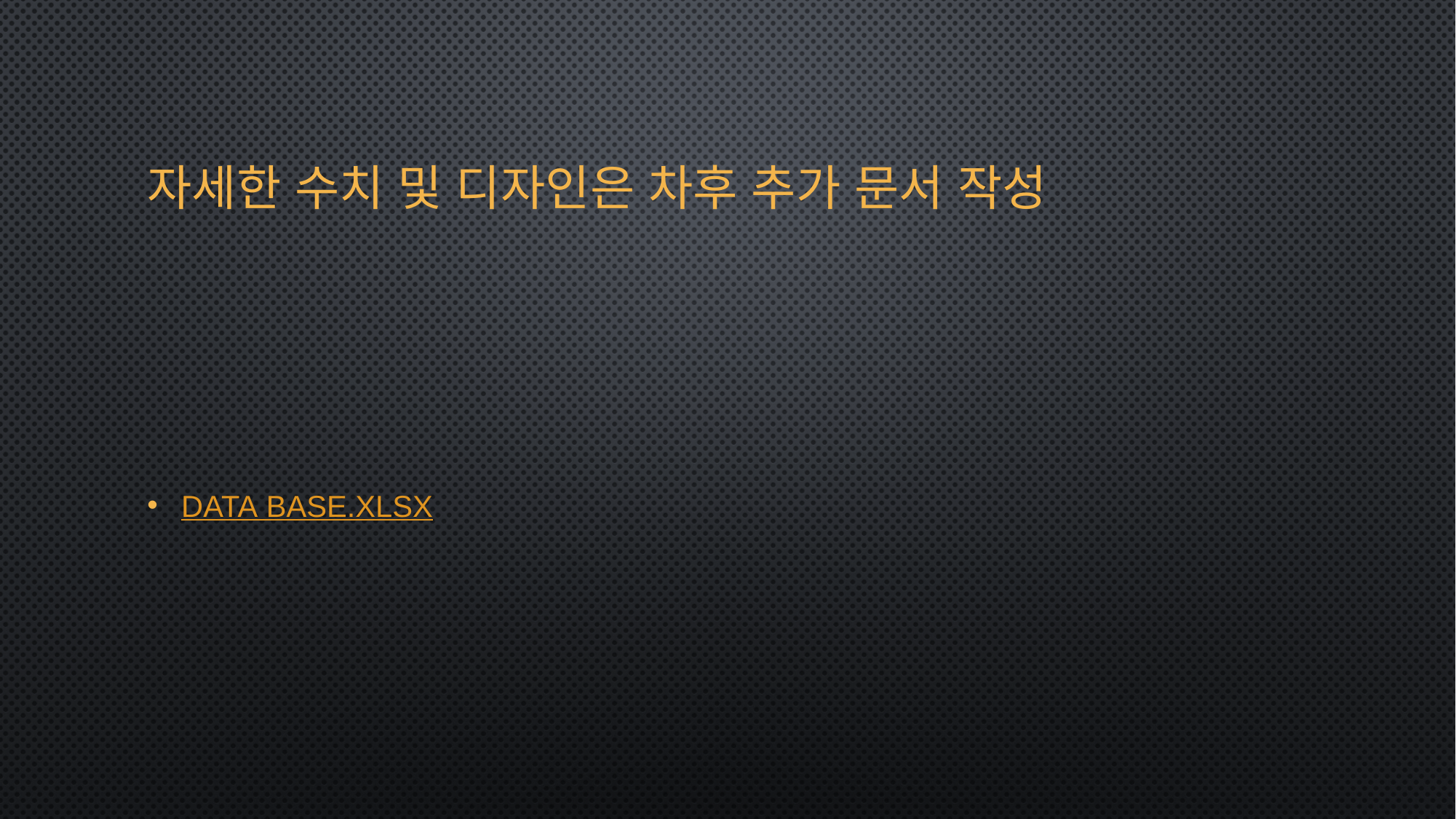

# 자세한 수치 및 디자인은 차후 추가 문서 작성
Data Base.xlsx